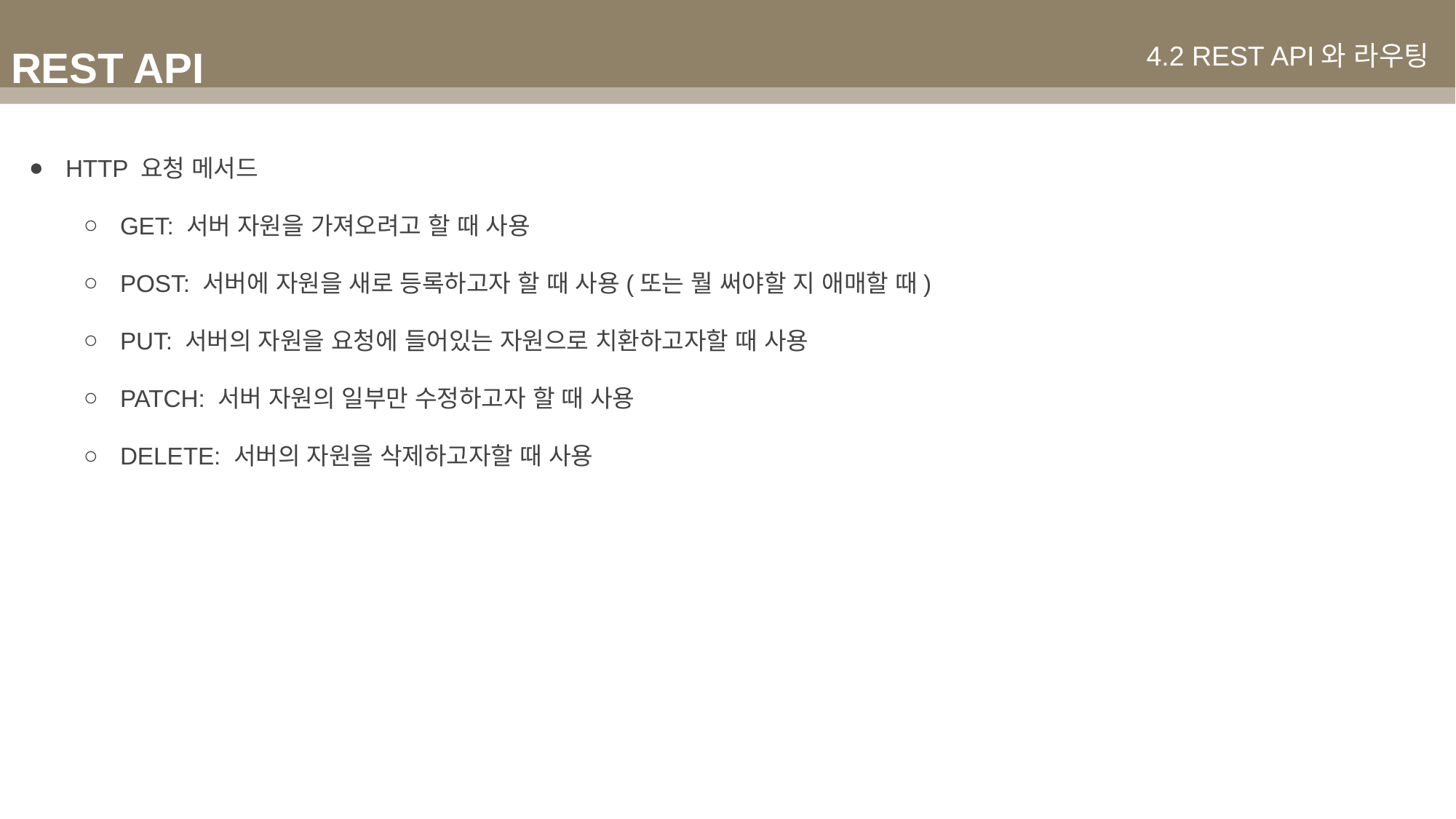

REST API
4.2 REST API와 라우팅
HTTP 요청 메서드
GET: 서버 자원을 가져오려고 할 때 사용
POST: 서버에 자원을 새로 등록하고자 할 때 사용(또는 뭘 써야할 지 애매할 때)
PUT: 서버의 자원을 요청에 들어있는 자원으로 치환하고자할 때 사용
PATCH: 서버 자원의 일부만 수정하고자 할 때 사용
DELETE: 서버의 자원을 삭제하고자할 때 사용